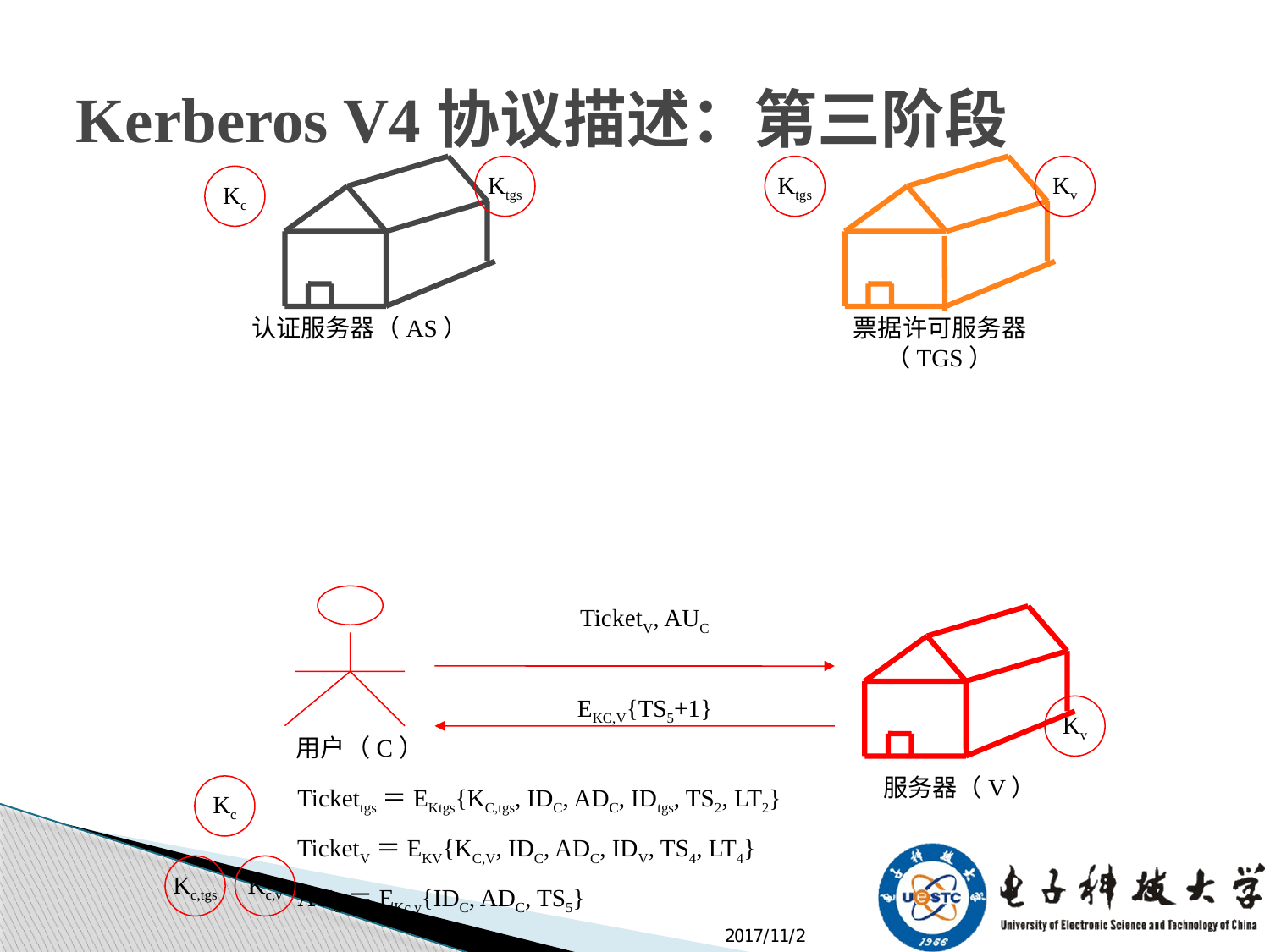

# Kerberos V4协议描述：第三阶段
Ktgs
Ktgs
Kv
Kc
Kv
Kc
Kc,tgs
Kc,v

认证服务器（AS）
票据许可服务器（TGS）

TicketV, AUC

EKC,V{TS5+1}

用户（C）
服务器（V）
Tickettgs＝EKtgs{KC,tgs, IDC, ADC, IDtgs, TS2, LT2}
TicketV＝EKV{KC,V, IDC, ADC, IDV, TS4, LT4}
AUC＝EKc,v{IDC, ADC, TS5}
2017/11/2